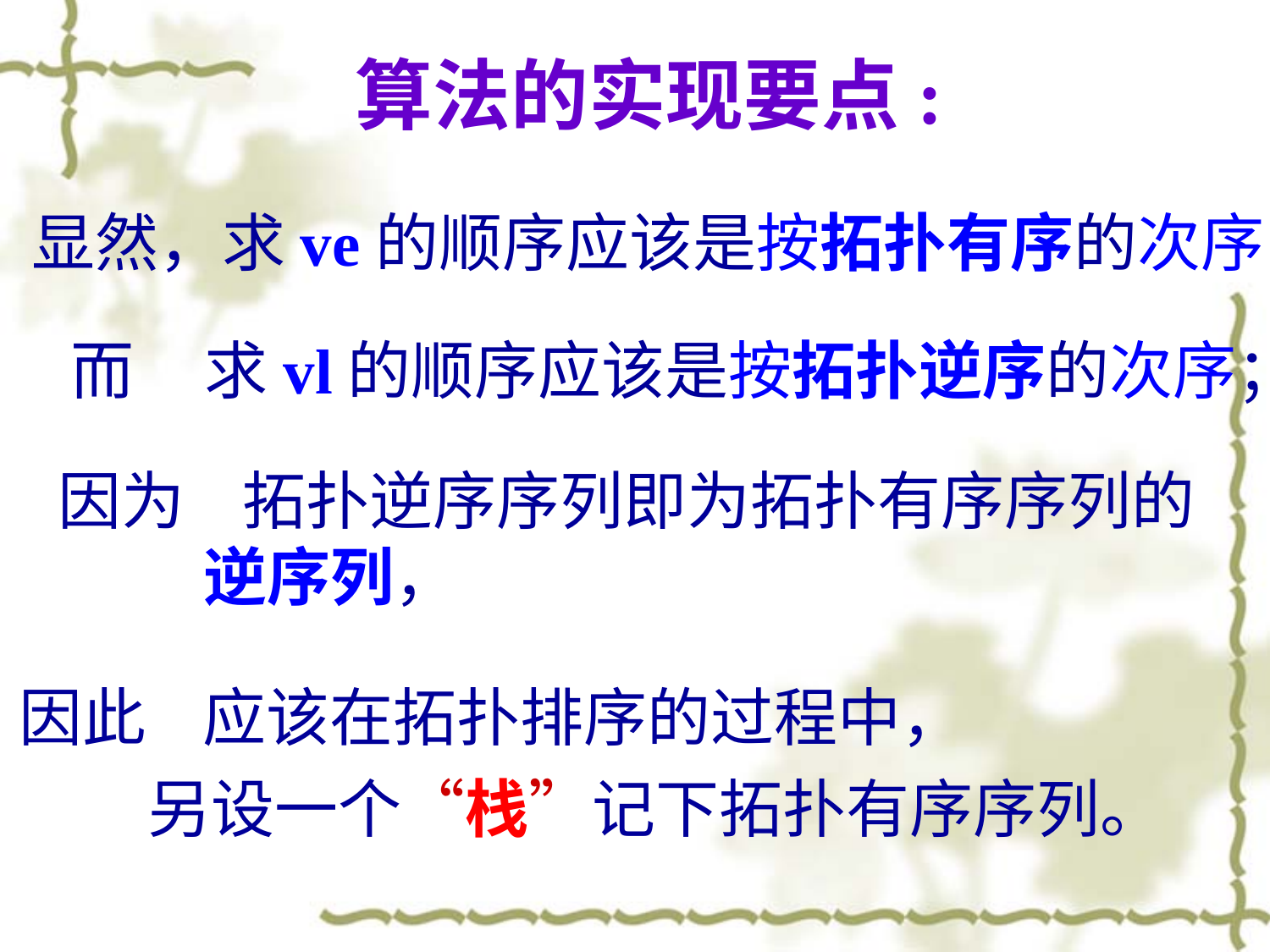

算法的实现要点:
显然，求ve的顺序应该是按拓扑有序的次序；
 而     求vl的顺序应该是按拓扑逆序的次序；
因为    拓扑逆序序列即为拓扑有序序列的
         逆序列，
因此    应该在拓扑排序的过程中，
        另设一个“栈”记下拓扑有序序列。